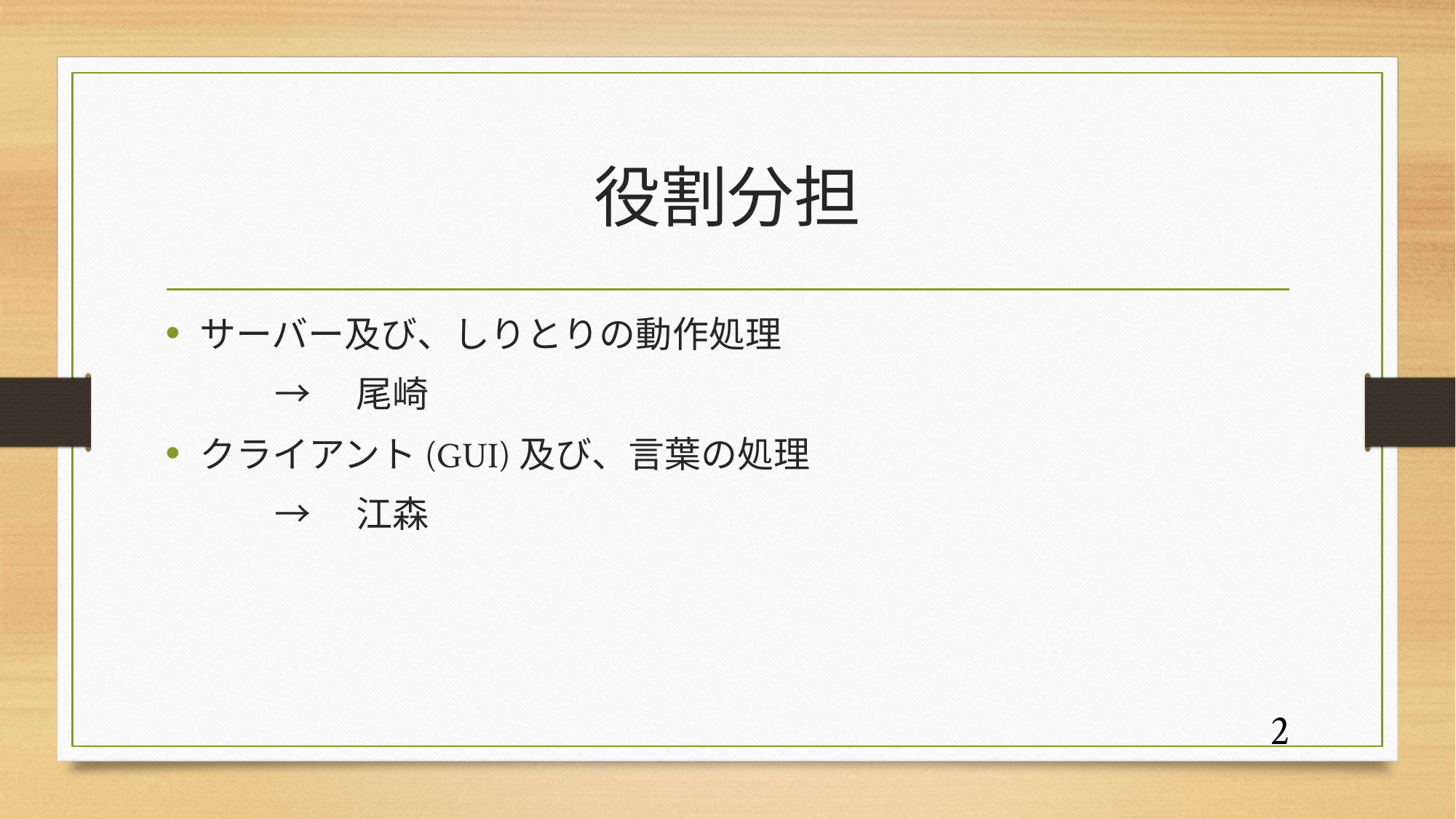

# 役割分担
サーバー及び、しりとりの動作処理
	→　尾崎
クライアント(GUI)及び、言葉の処理
	→　江森
2